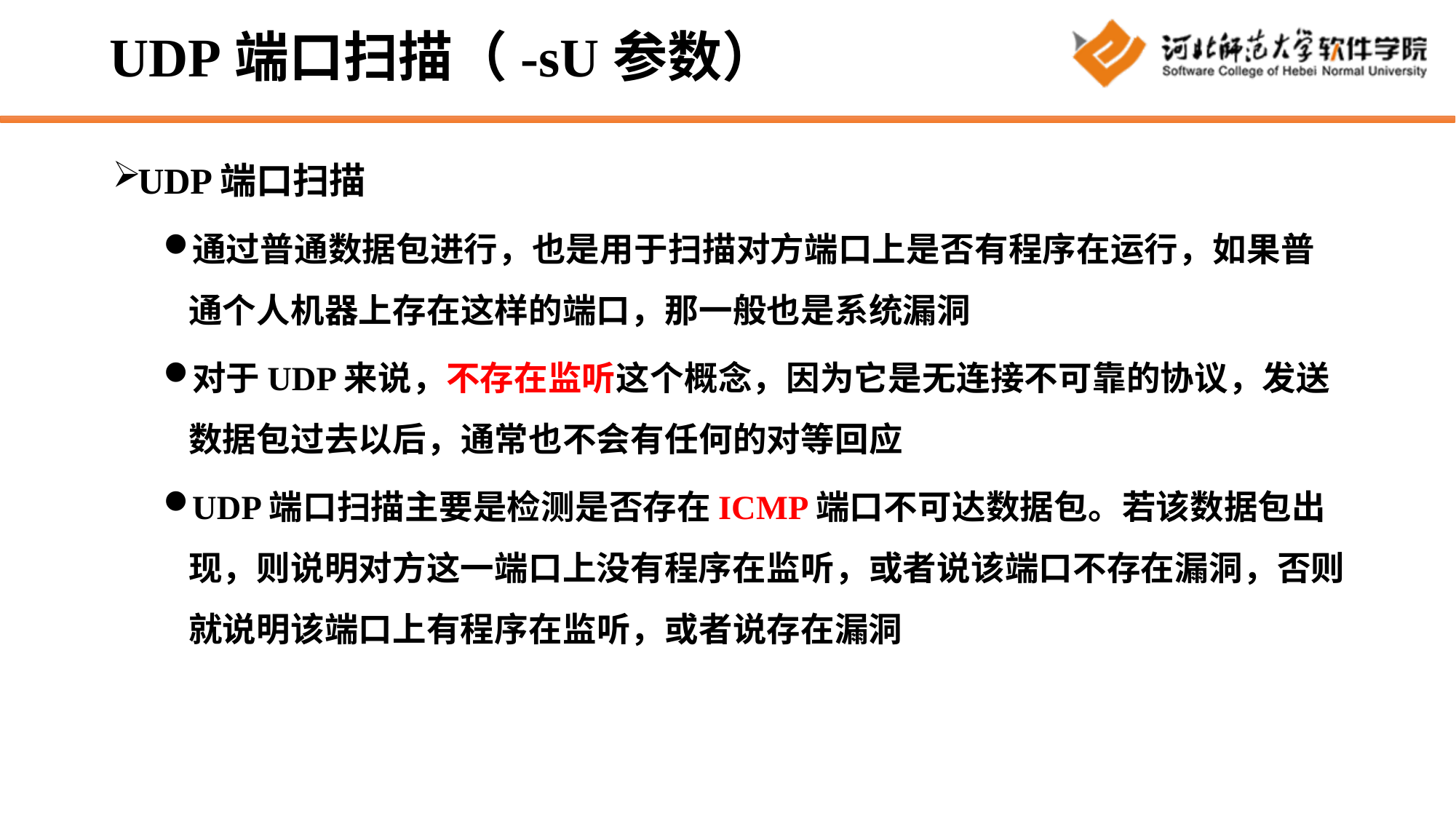

# UDP端口扫描（-sU参数）
UDP端口扫描
通过普通数据包进行，也是用于扫描对方端口上是否有程序在运行，如果普通个人机器上存在这样的端口，那一般也是系统漏洞
对于UDP来说，不存在监听这个概念，因为它是无连接不可靠的协议，发送数据包过去以后，通常也不会有任何的对等回应
UDP端口扫描主要是检测是否存在ICMP端口不可达数据包。若该数据包出现，则说明对方这一端口上没有程序在监听，或者说该端口不存在漏洞，否则就说明该端口上有程序在监听，或者说存在漏洞